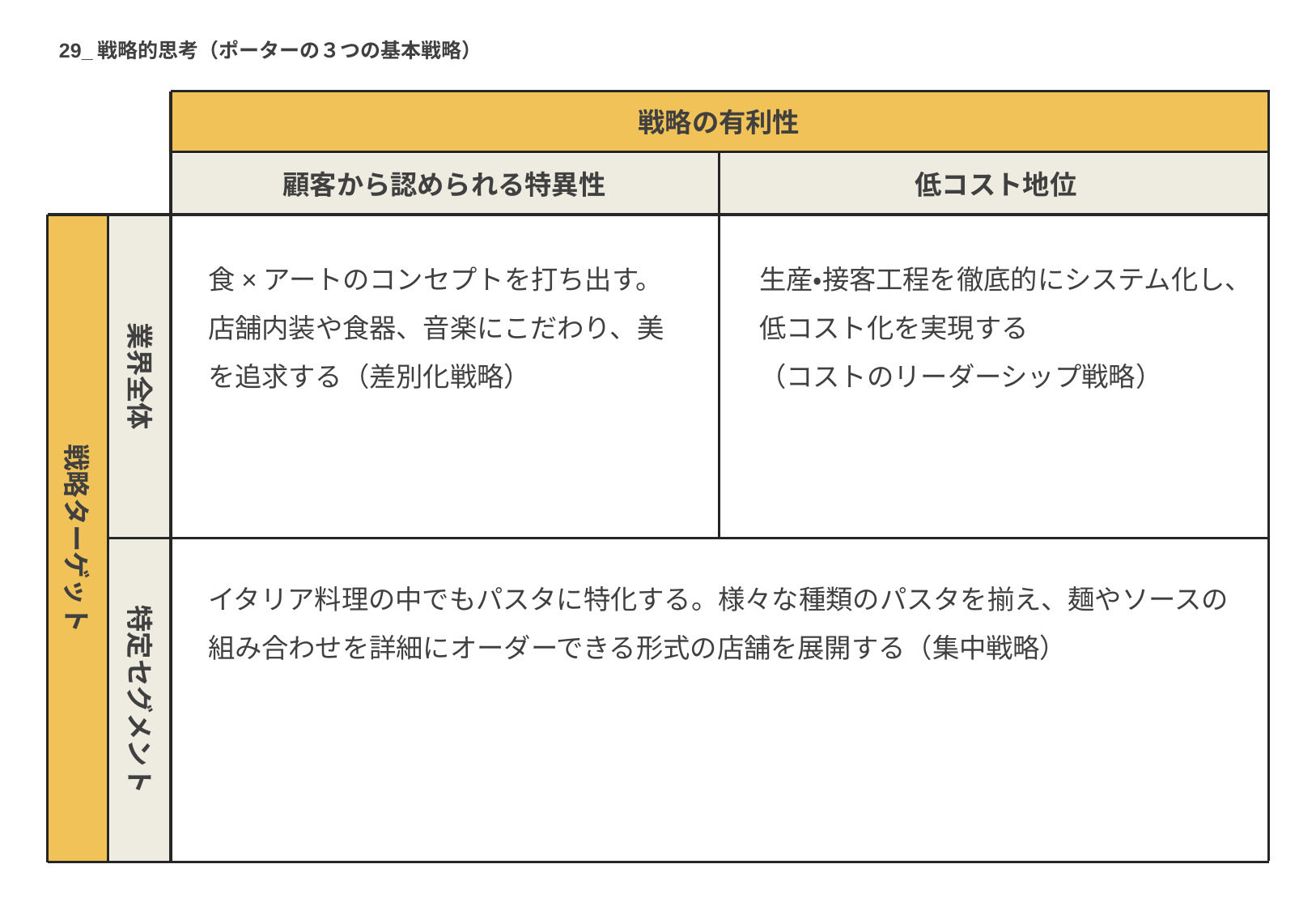

29_戦略的思考（ポーターの３つの基本戦略）

戦略の有利性

顧客から認められる特異性
低コスト地位
業界全体
食×アートのコンセプトを打ち出す。
店舗内装や食器、音楽にこだわり、美を追求する（差別化戦略）
生産・接客工程を徹底的にシステム化し、低コスト化を実現する
（コストのリーダーシップ戦略）
戦略ターゲット

特定セグメント
イタリア料理の中でもパスタに特化する。様々な種類のパスタを揃え、麺やソースの組み合わせを詳細にオーダーできる形式の店舗を展開する（集中戦略）